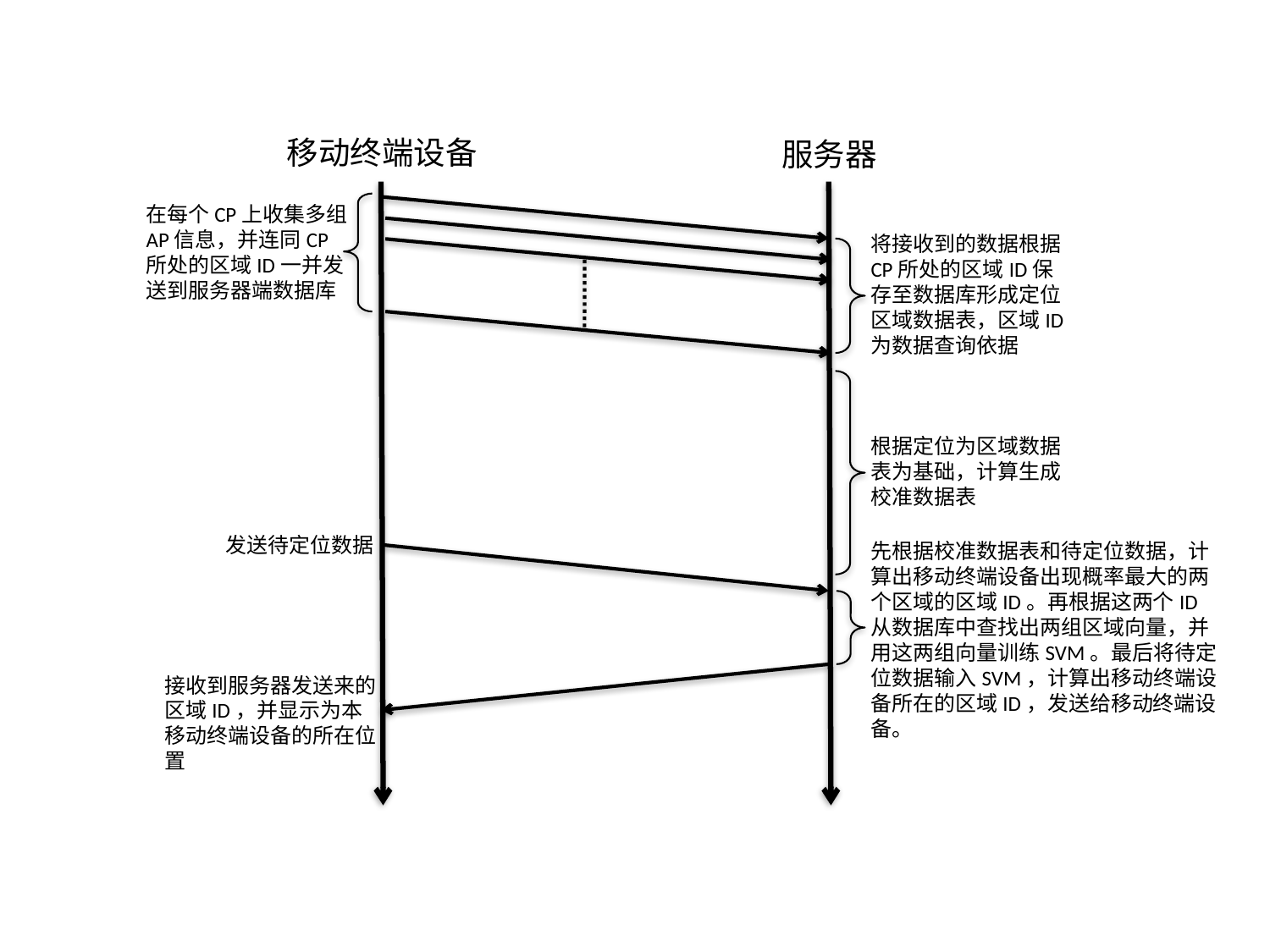

移动终端设备
服务器

在每个CP上收集多组AP信息，并连同CP所处的区域ID一并发送到服务器端数据库
将接收到的数据根据CP所处的区域ID保存至数据库形成定位区域数据表，区域ID为数据查询依据

根据定位为区域数据表为基础，计算生成校准数据表
发送待定位数据
先根据校准数据表和待定位数据，计算出移动终端设备出现概率最大的两个区域的区域ID。再根据这两个ID从数据库中查找出两组区域向量，并用这两组向量训练SVM。最后将待定位数据输入SVM，计算出移动终端设备所在的区域ID，发送给移动终端设备。

接收到服务器发送来的区域ID，并显示为本移动终端设备的所在位置